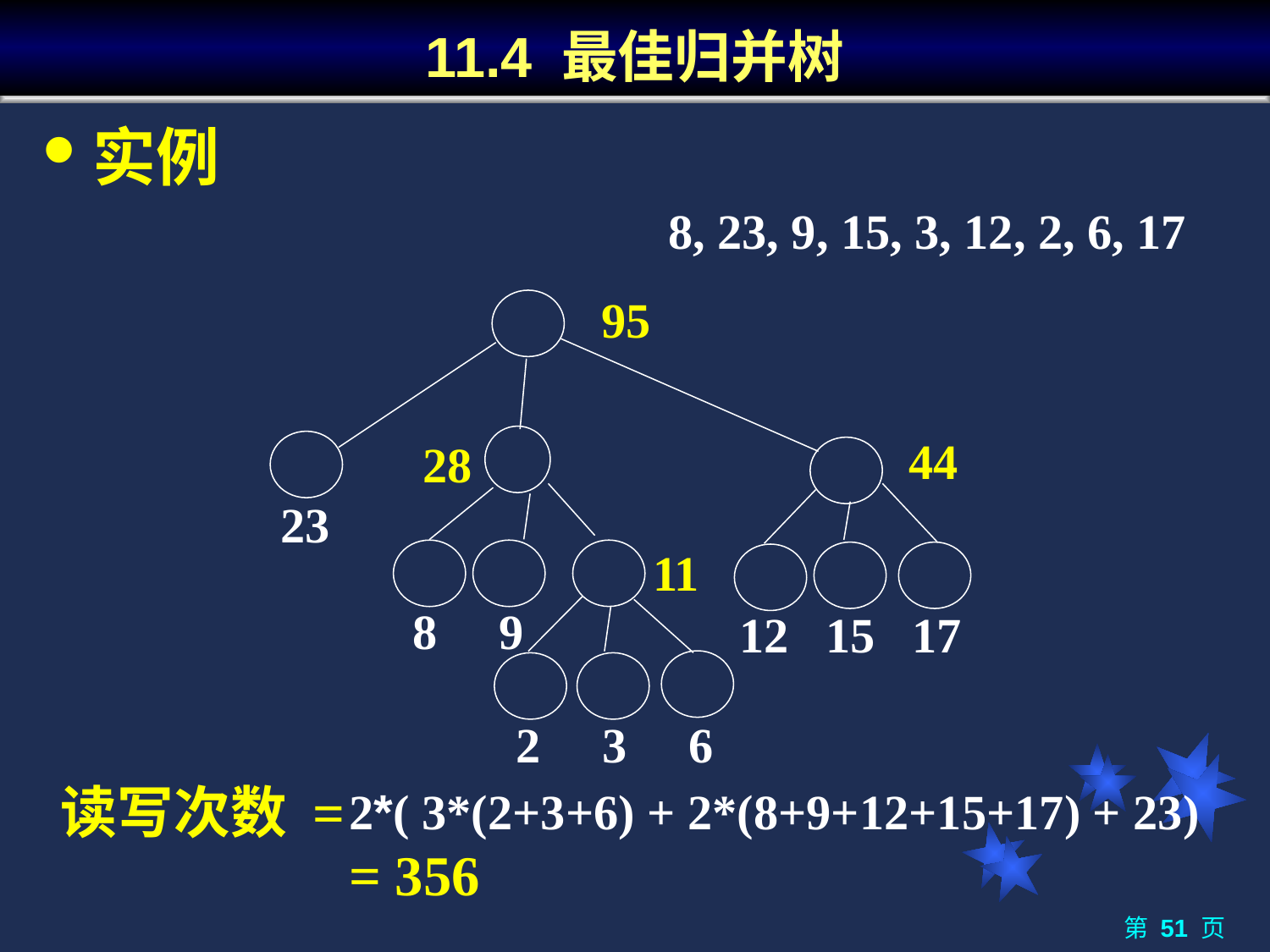

# 11.4 最佳归并树
实例
8, 23, 9, 15, 3, 12, 2, 6, 17
95

44

28

23

11

8     9

12   15   17

2     3     6
读写次数 =
2*( 3*(2+3+6) + 2*(8+9+12+15+17) + 23)
= 356
第 51 页